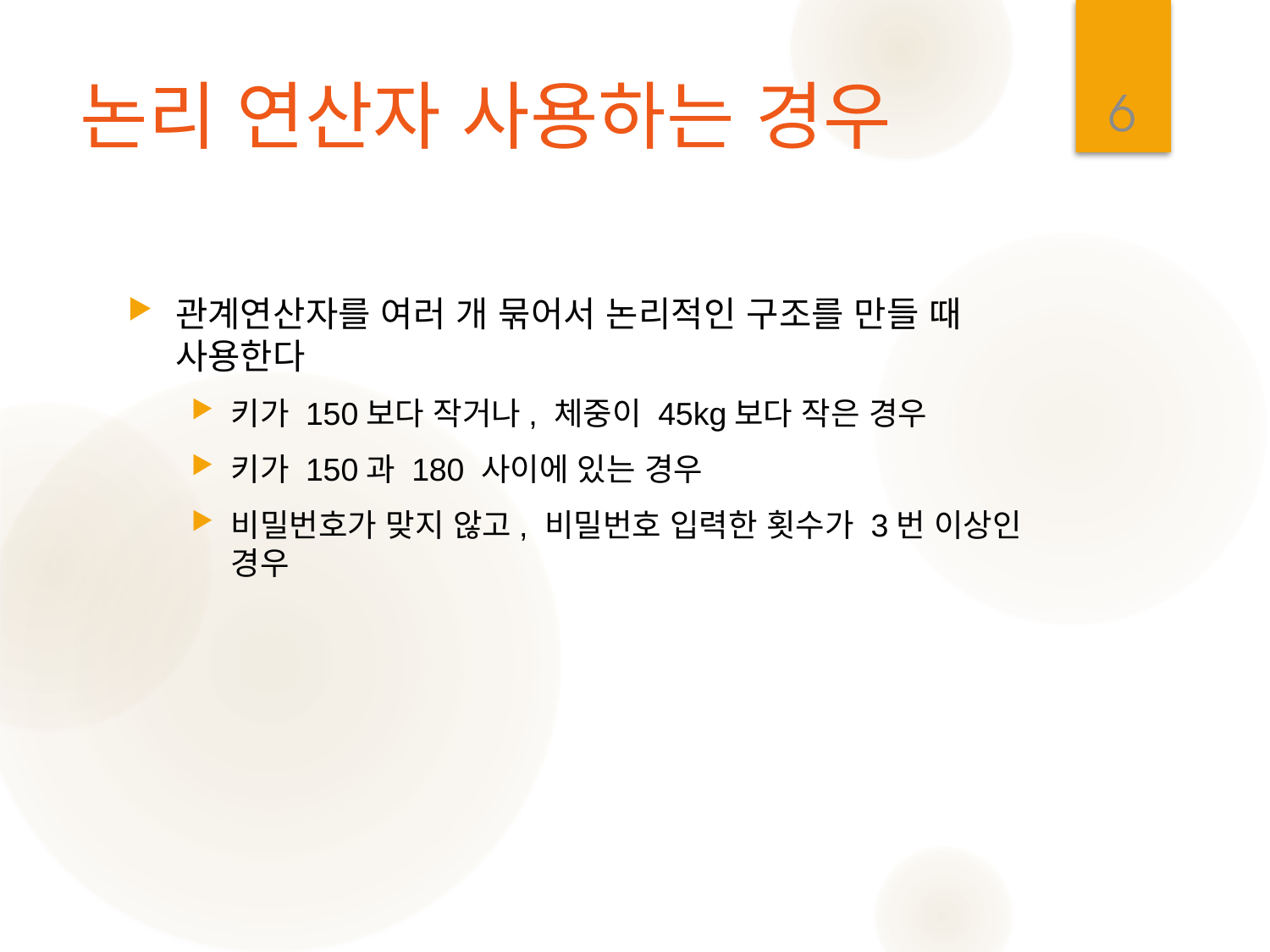

6
# 논리 연산자 사용하는 경우
관계연산자를 여러 개 묶어서 논리적인 구조를 만들 때 사용한다
키가 150보다 작거나, 체중이 45kg보다 작은 경우
키가 150과 180 사이에 있는 경우
비밀번호가 맞지 않고, 비밀번호 입력한 횟수가 3번 이상인 경우